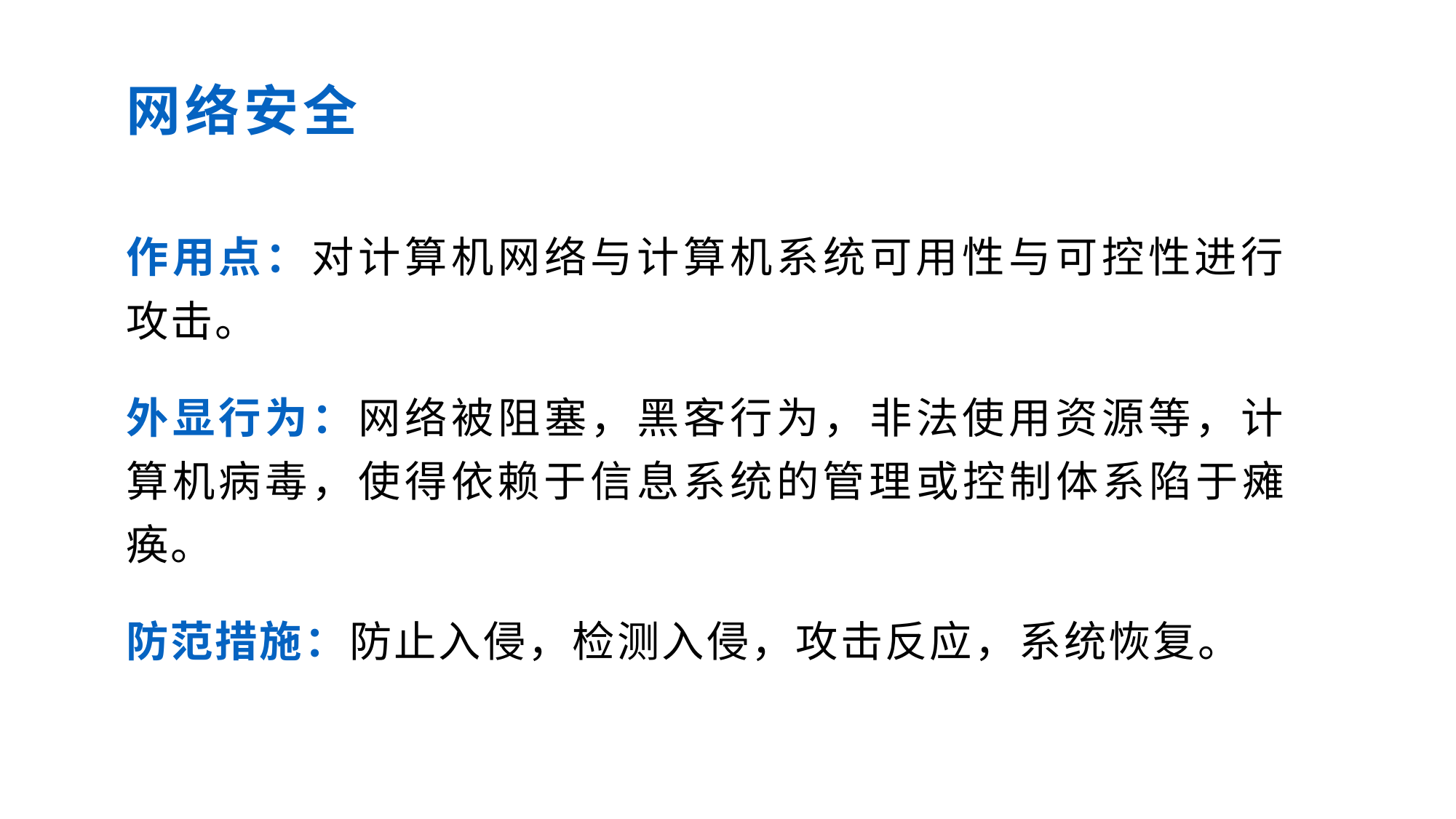

# 网络安全
作用点：对计算机网络与计算机系统可用性与可控性进行攻击。
外显行为：网络被阻塞，黑客行为，非法使用资源等，计算机病毒，使得依赖于信息系统的管理或控制体系陷于瘫痪。
防范措施：防止入侵，检测入侵，攻击反应，系统恢复。